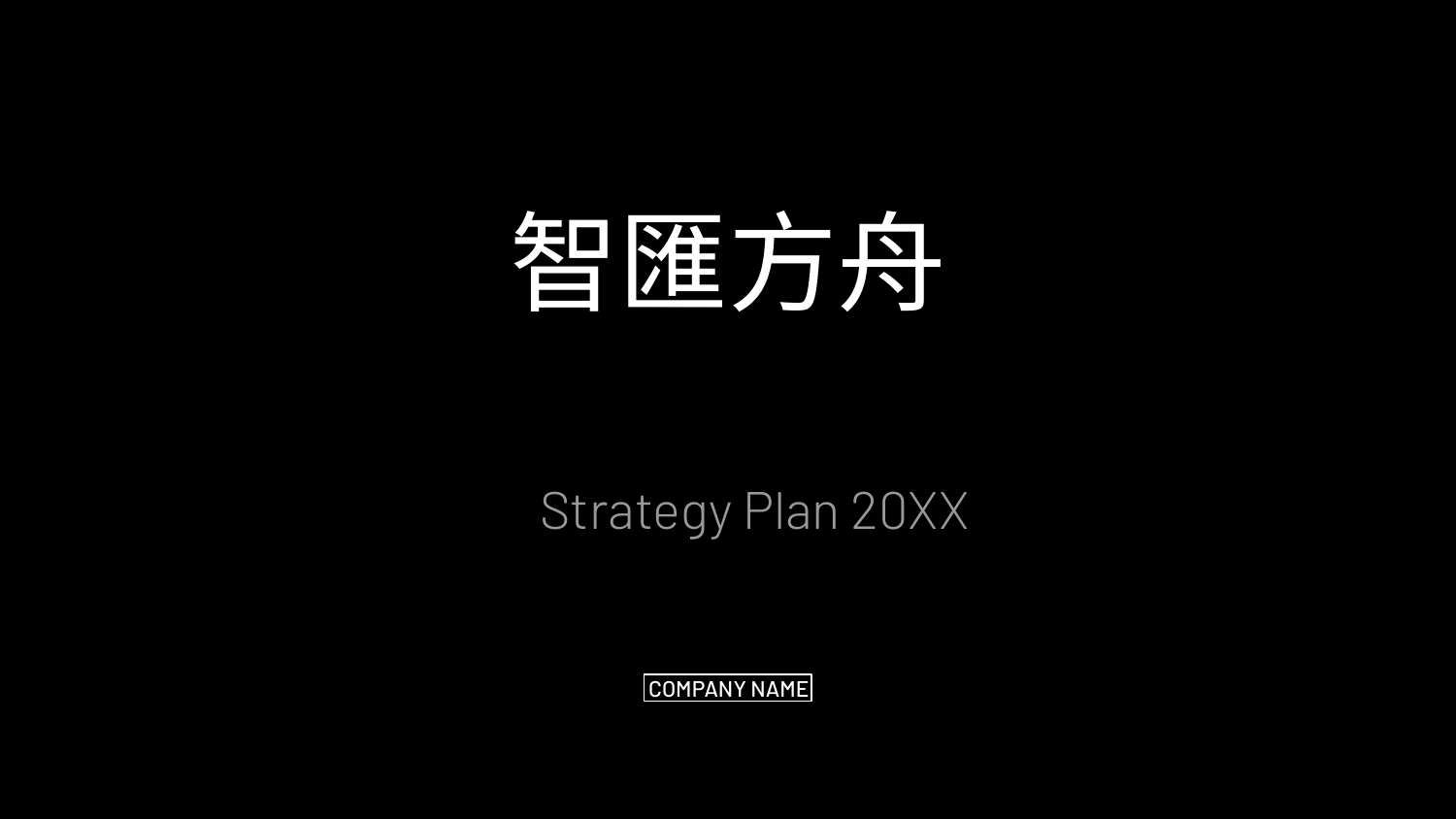

# 智匯方舟
Strategy Plan 20XX
 COMPANY NAME